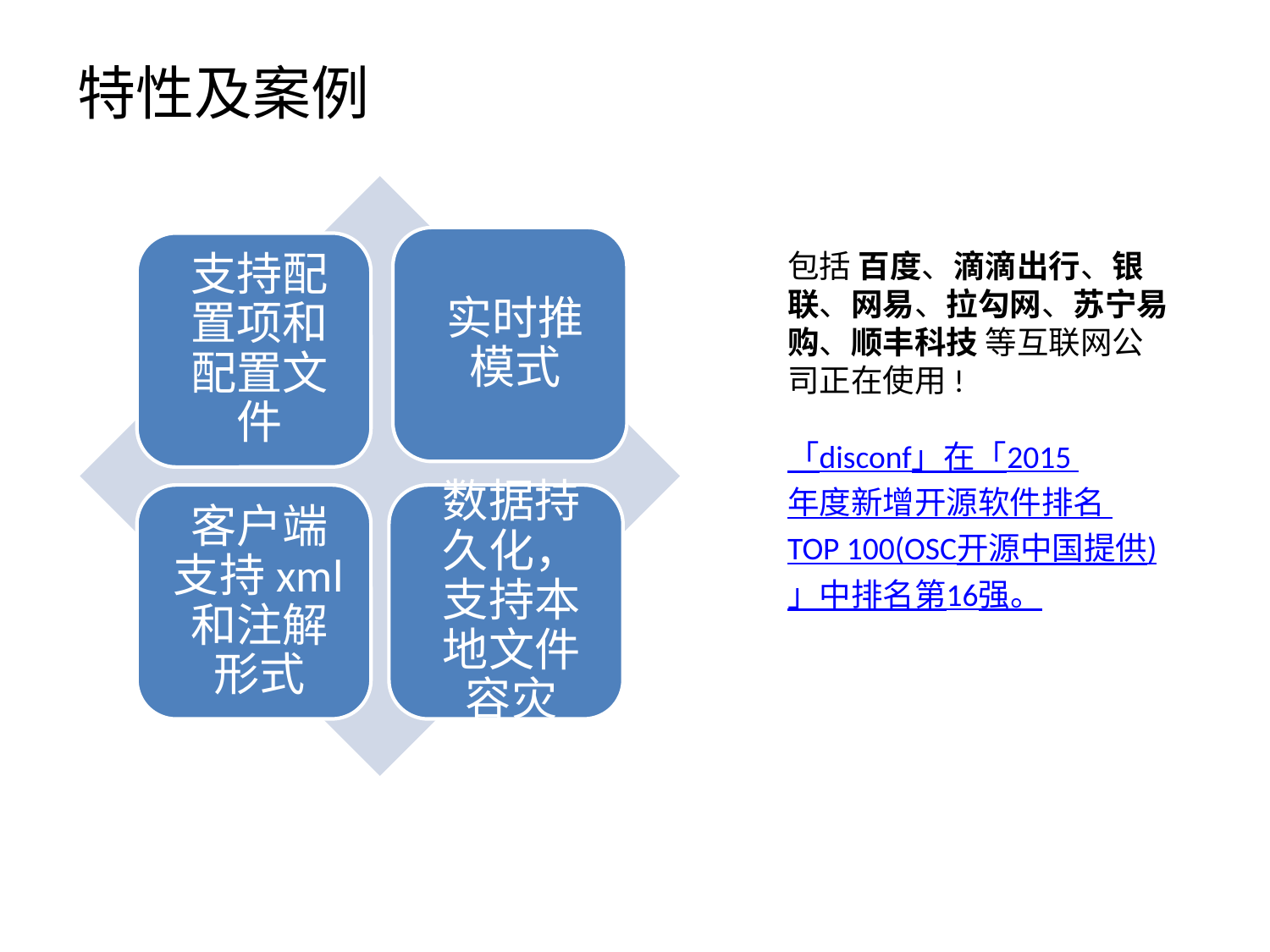

特性及案例
支持配置项和配置文件
实时推模式
客户端支持xml和注解形式
数据持久化，支持本地文件容灾
包括 百度、滴滴出行、银联、网易、拉勾网、苏宁易购、顺丰科技 等互联网公司正在使用!

「disconf」在「2015 年度新增开源软件排名 TOP 100(OSC开源中国提供)」中排名第16强。